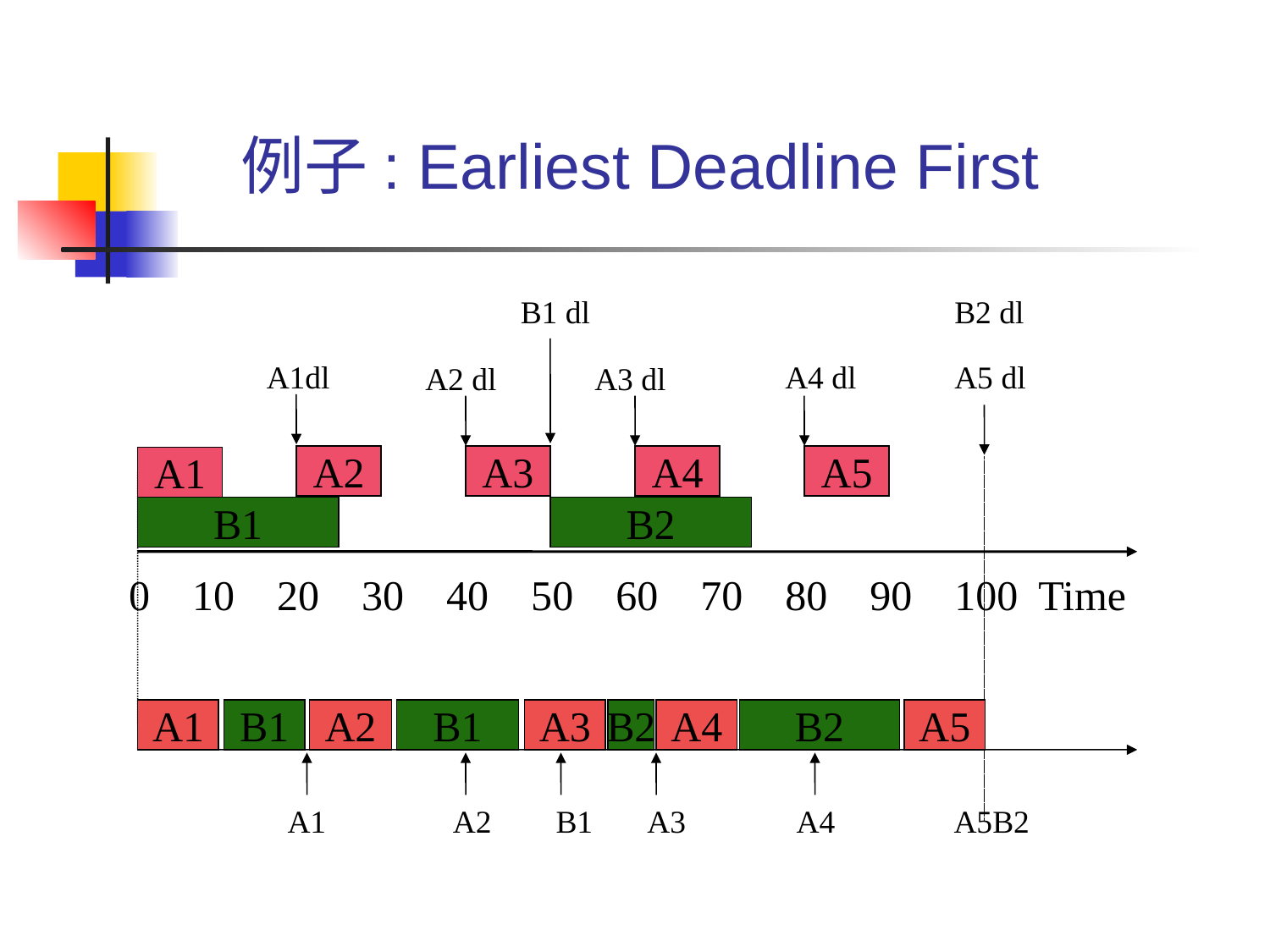

例子: Earliest Deadline First
B1 dl

A1dl

A1
B1
B2 dl

B2
A4 dl

A4
A5 dl
A5
A2 dl

A2
A3 dl

A3

0    10    20    30    40    50    60    70    80    90    100  Time
A1
B1
A2
B1
A3
B2
A4
B2
A5

A1                A2        B1       A3              A4               A5B2